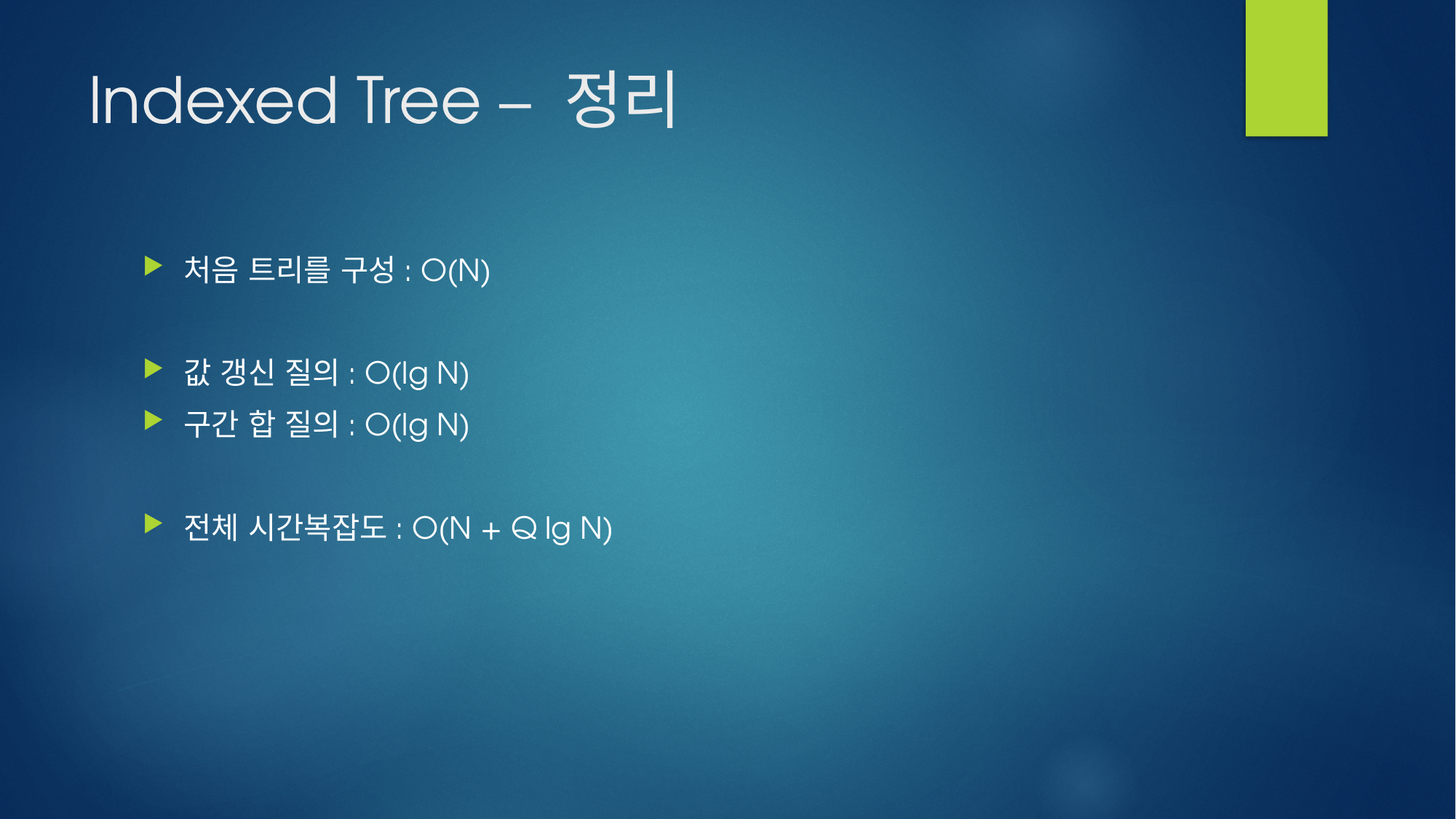

# Indexed Tree – 정리
처음 트리를 구성: O(N)

값 갱신 질의: O(lg N)
구간 합 질의: O(lg N)

전체 시간복잡도: O(N + Q lg N)